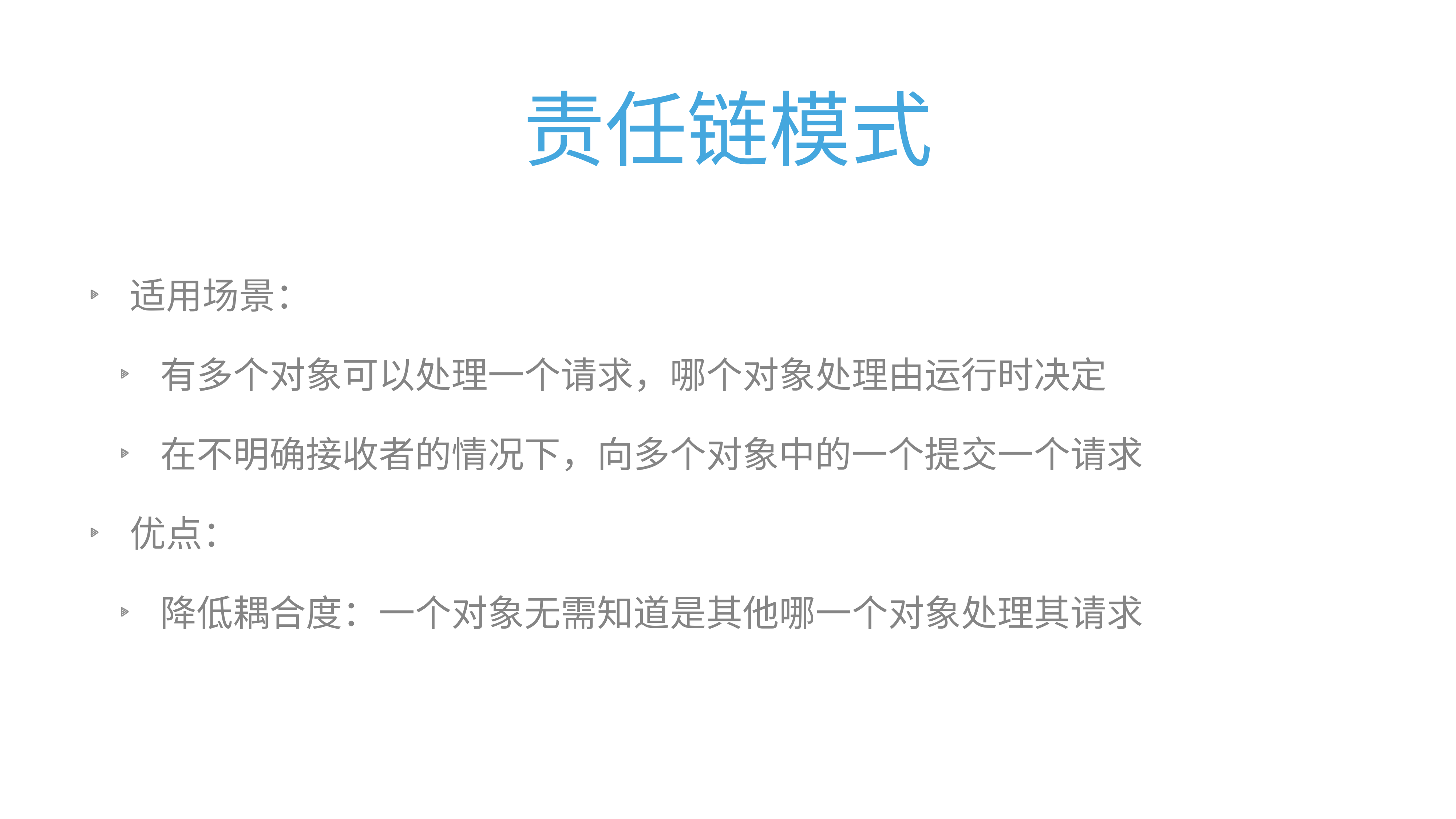

# 责任链模式
适用场景：
有多个对象可以处理一个请求，哪个对象处理由运行时决定
在不明确接收者的情况下，向多个对象中的一个提交一个请求
优点：
降低耦合度：一个对象无需知道是其他哪一个对象处理其请求